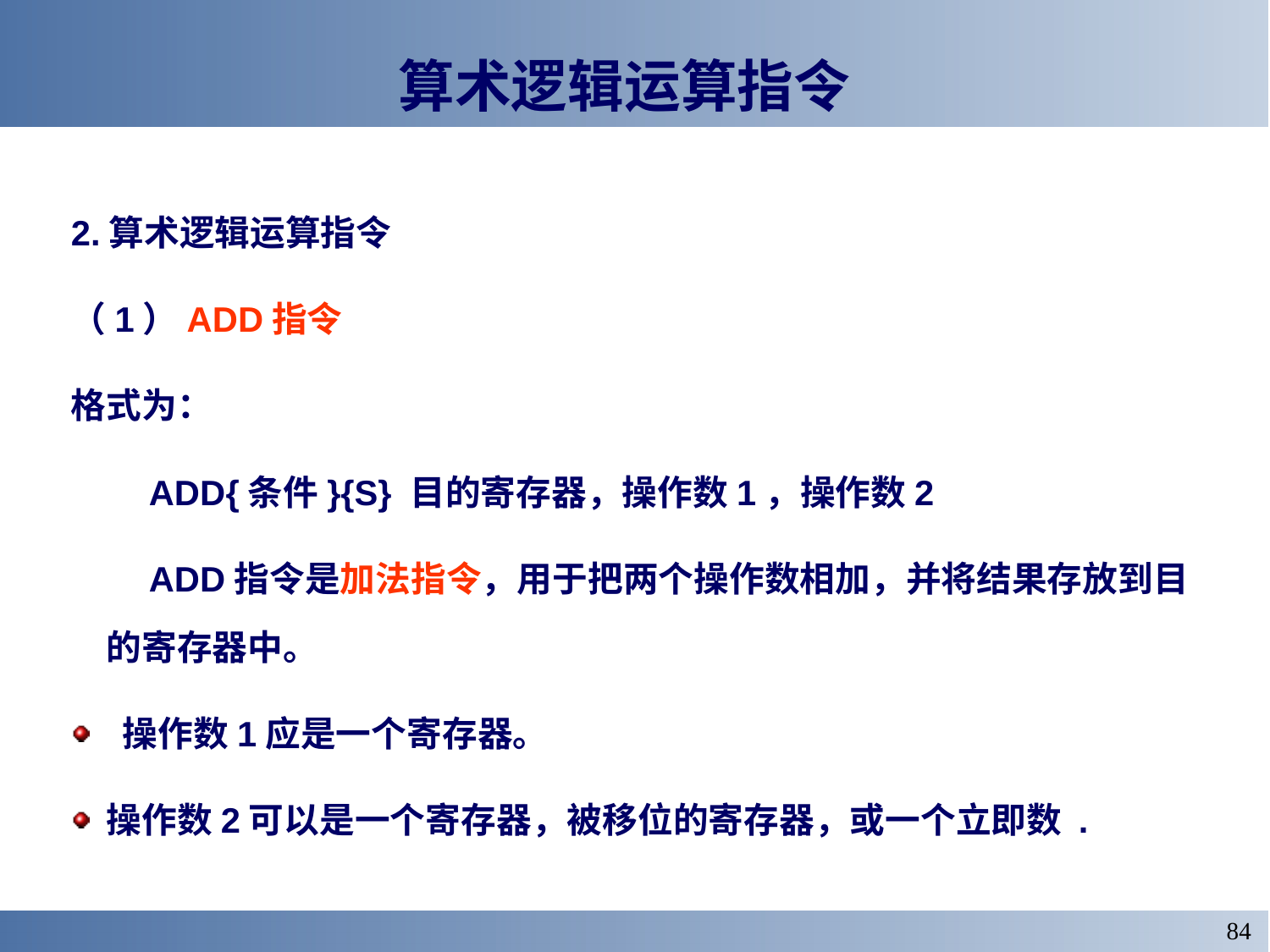

# 算术逻辑运算指令
2.算术逻辑运算指令
（1）ADD指令
格式为：
        ADD{条件}{S} 目的寄存器，操作数1，操作数2
        ADD指令是加法指令，用于把两个操作数相加，并将结果存放到目的寄存器中。
 操作数1应是一个寄存器。
操作数2可以是一个寄存器，被移位的寄存器，或一个立即数 .